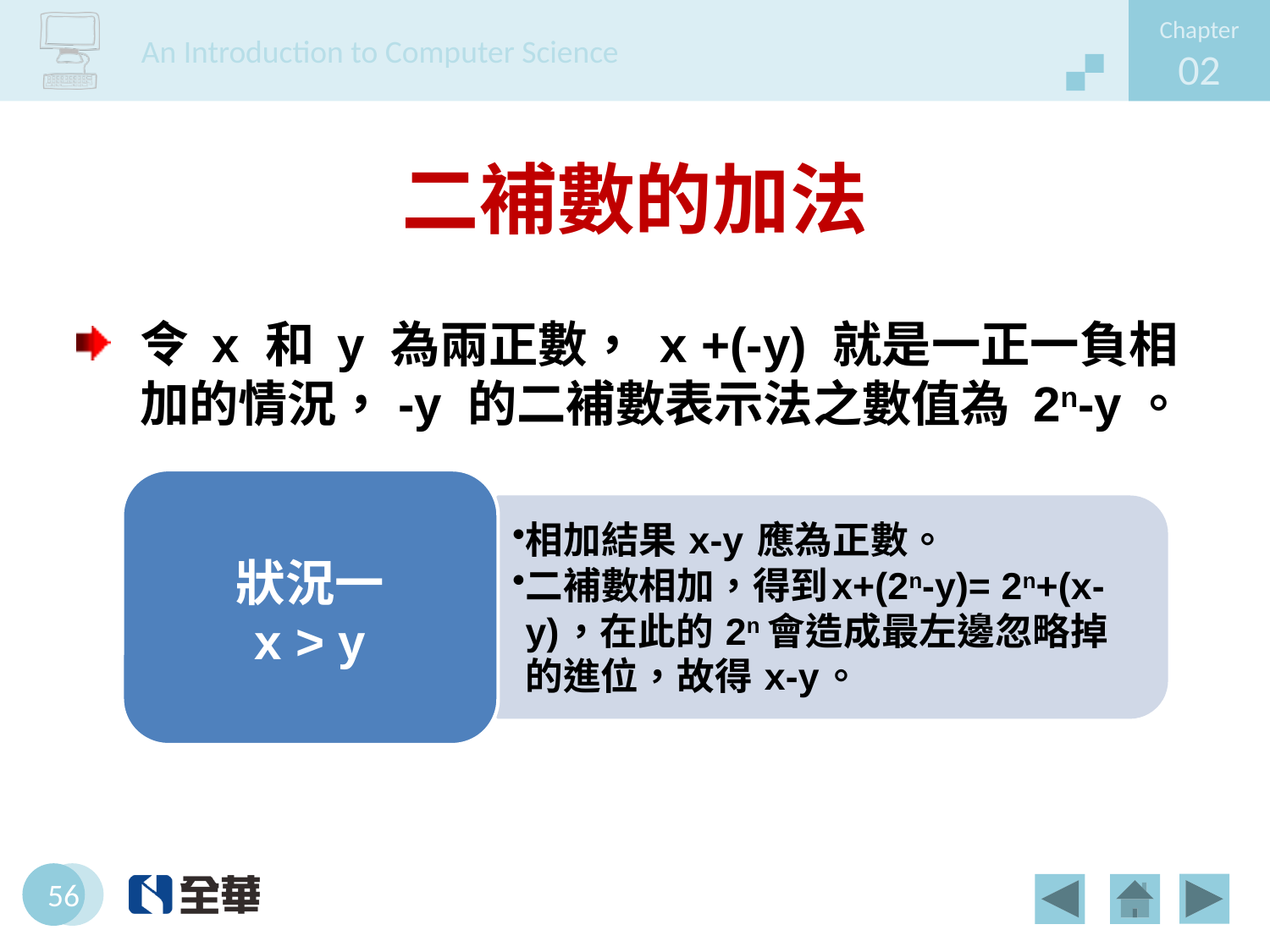

# 二補數的加法
令 x 和 y 為兩正數， x +(-y) 就是一正一負相加的情況，-y 的二補數表示法之數值為 2n-y。
狀況一
x > y
相加結果 x-y 應為正數。
二補數相加，得到x+(2n-y)= 2n+(x-y)，在此的 2n 會造成最左邊忽略掉的進位，故得 x-y。